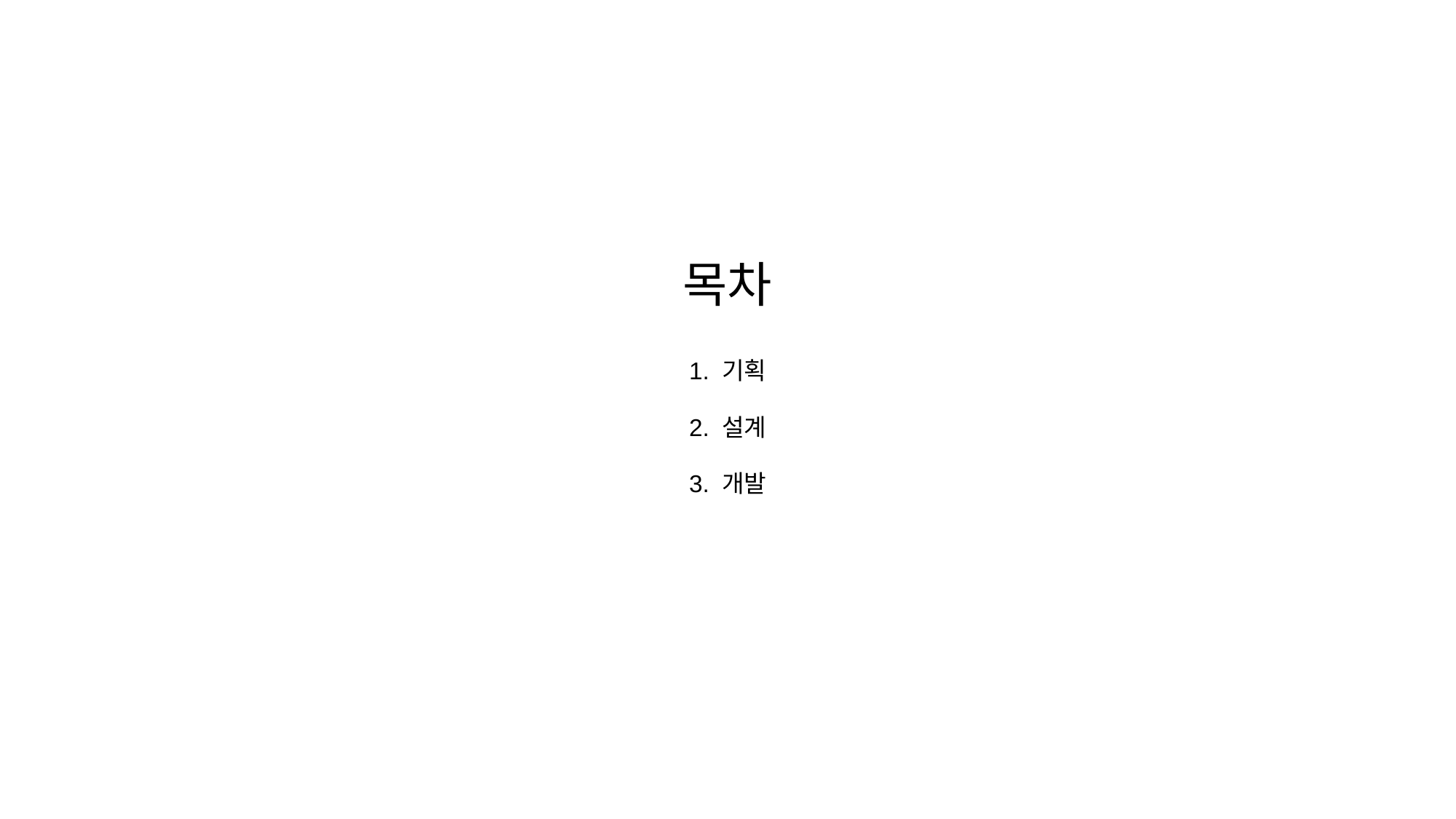

목차
1. 기획
2. 설계
3. 개발